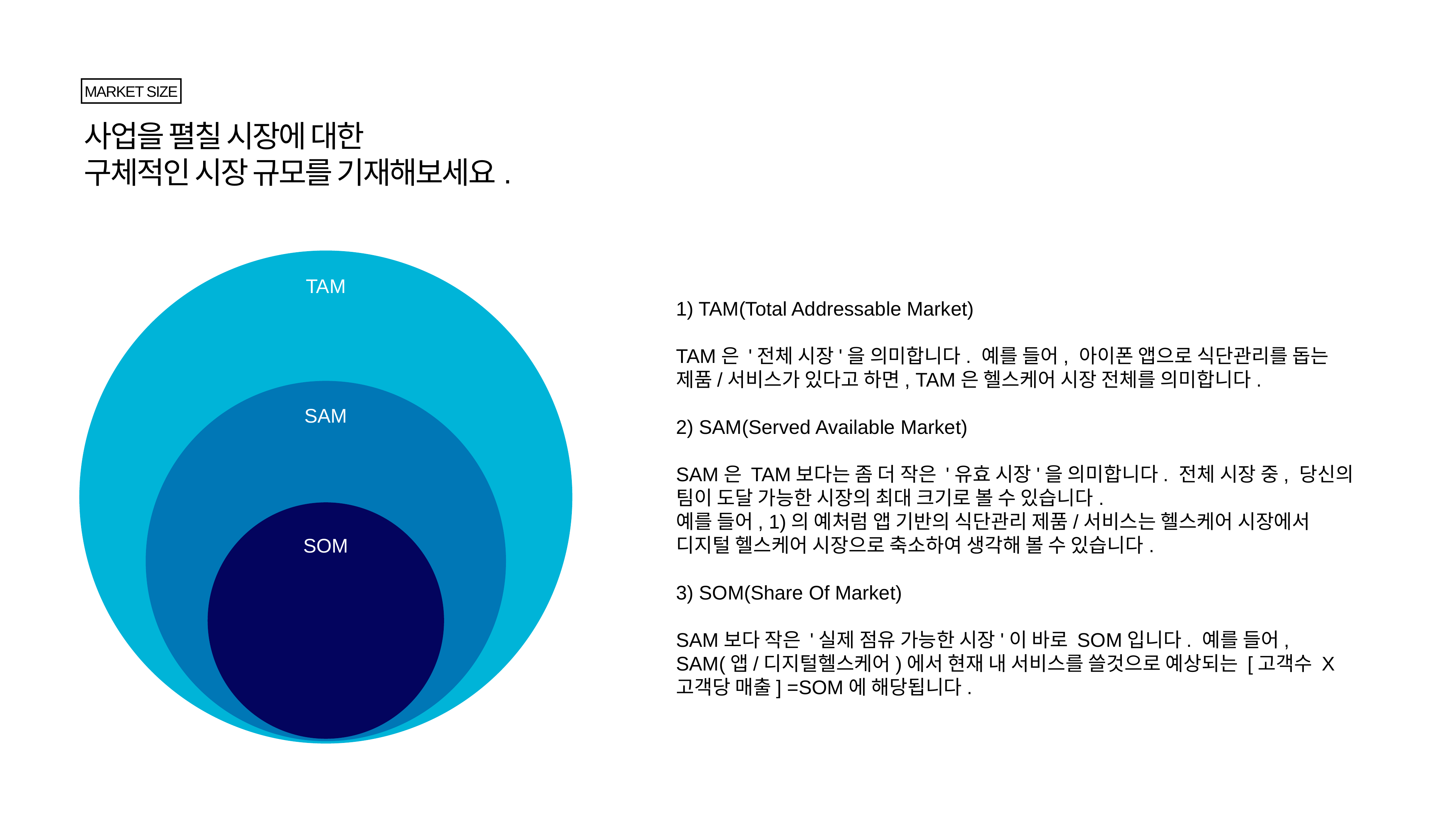

MARKET SIZE
사업을 펼칠 시장에 대한
구체적인 시장 규모를 기재해보세요.

TAM
1) TAM(Total Addressable Market)

TAM은 '전체 시장'을 의미합니다. 예를 들어, 아이폰 앱으로 식단관리를 돕는 제품/서비스가 있다고 하면, TAM은 헬스케어 시장 전체를 의미합니다.

2) SAM(Served Available Market)

SAM은 TAM보다는 좀 더 작은 '유효 시장'을 의미합니다. 전체 시장 중, 당신의 팀이 도달 가능한 시장의 최대 크기로 볼 수 있습니다.
예를 들어, 1)의 예처럼 앱 기반의 식단관리 제품/서비스는 헬스케어 시장에서 디지털 헬스케어 시장으로 축소하여 생각해 볼 수 있습니다.

3) SOM(Share Of Market)

SAM보다 작은 '실제 점유 가능한 시장'이 바로 SOM입니다. 예를 들어, SAM(앱/디지털헬스케어)에서 현재 내 서비스를 쓸것으로 예상되는 [고객수 X 고객당 매출] =SOM에 해당됩니다.

SAM

SOM